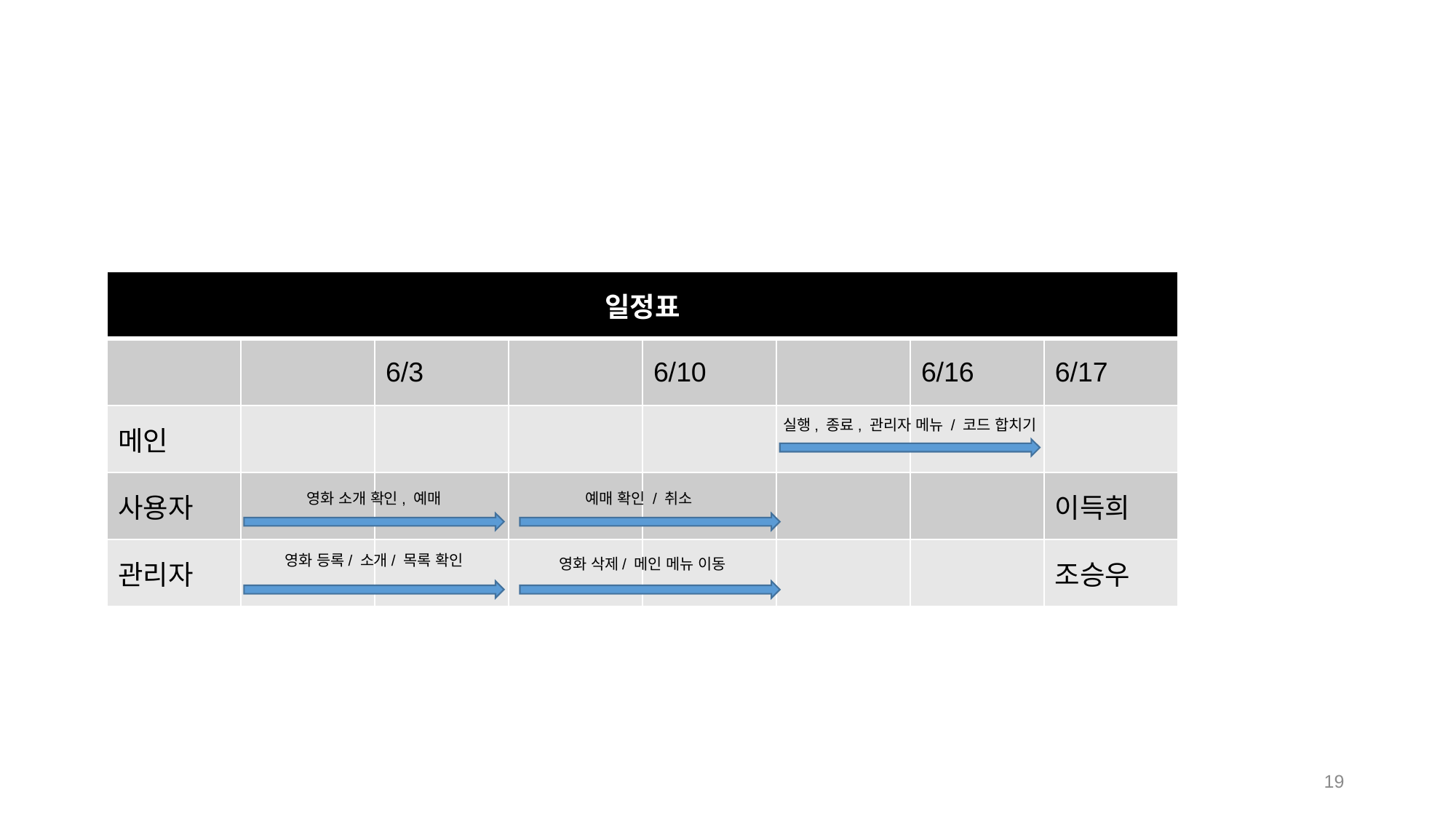

| 일정표 |  |  |  |  |  |  |  |
| --- | --- | --- | --- | --- | --- | --- | --- |
|  |  | 6/3 |  | 6/10 |  | 6/16 | 6/17 |
| 메인 |  |  |  |  |  |  |  |
| 사용자 |  |  |  |  |  |  | 이득희 |
| 관리자 |  |  |  |  |  |  | 조승우 |
실행, 종료, 관리자 메뉴 / 코드 합치기

영화 소개 확인, 예매
예매 확인 / 취소

영화 등록/ 소개/ 목록 확인
영화 삭제/ 메인 메뉴 이동

19